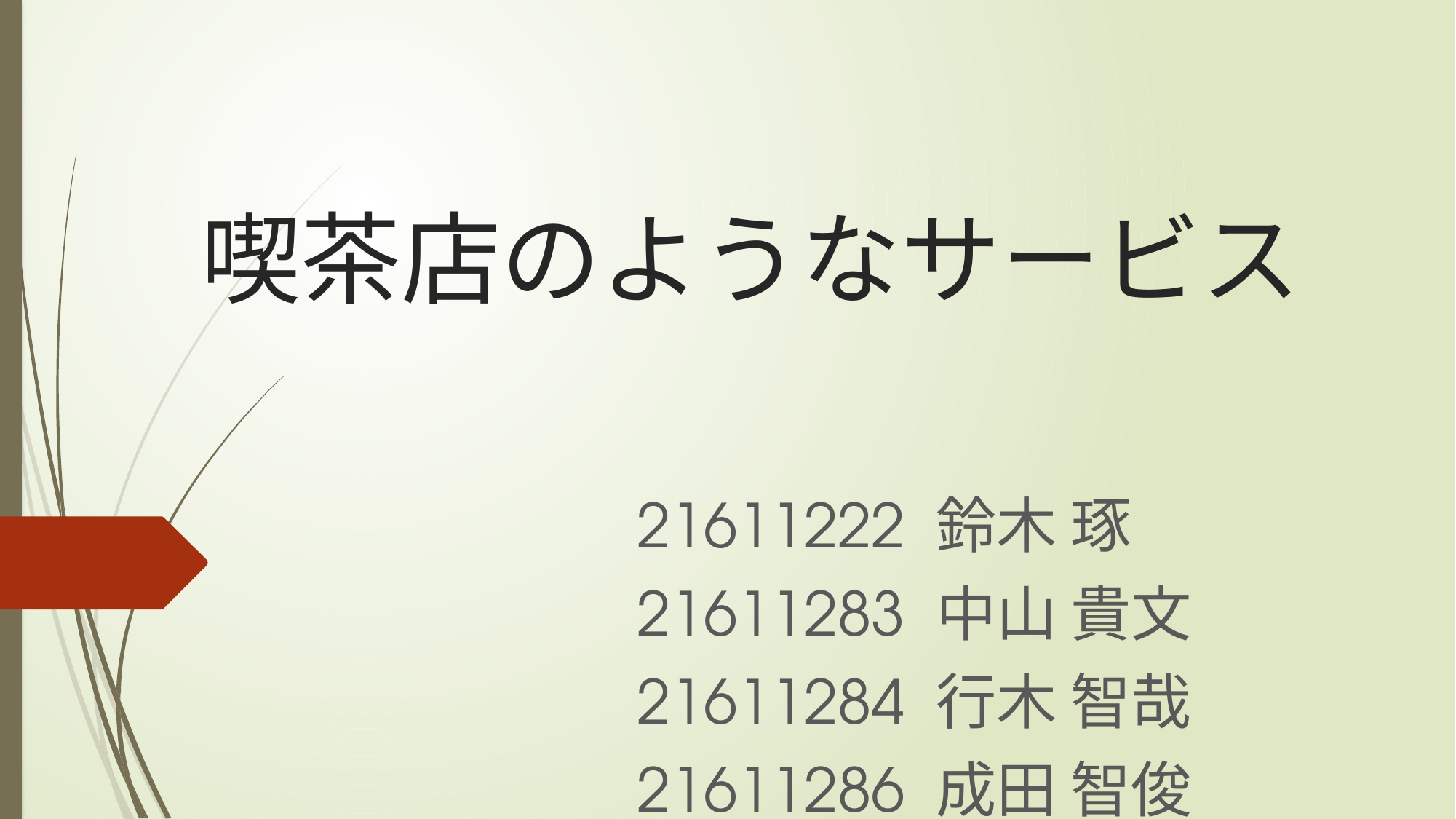

# 喫茶店のようなサービス
21611222 鈴木 琢
21611283 中山 貴文
21611284 行木 智哉
21611286 成田 智俊